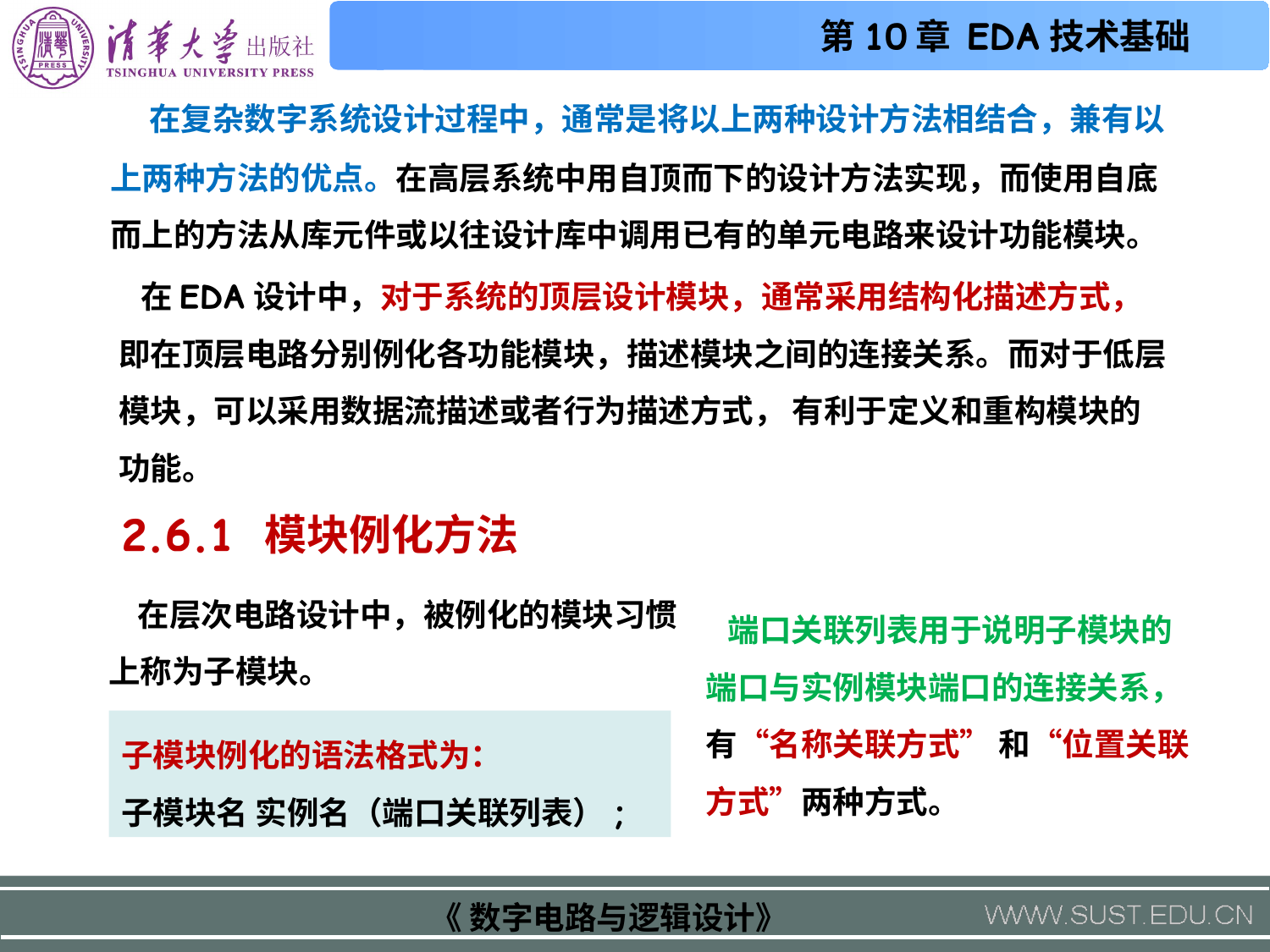

在复杂数字系统设计过程中，通常是将以上两种设计方法相结合，兼有以上两种方法的优点。在高层系统中用自顶而下的设计方法实现，而使用自底而上的方法从库元件或以往设计库中调用已有的单元电路来设计功能模块。
  在EDA设计中，对于系统的顶层设计模块，通常采用结构化描述方式，即在顶层电路分别例化各功能模块，描述模块之间的连接关系。而对于低层模块，可以采用数据流描述或者行为描述方式， 有利于定义和重构模块的功能。
2.6.1 模块例化方法
   在层次电路设计中，被例化的模块习惯上称为子模块。
  端口关联列表用于说明子模块的端口与实例模块端口的连接关系，
有“名称关联方式” 和“位置关联方式”两种方式。
子模块例化的语法格式为：
子模块名 实例名（端口关联列表）;